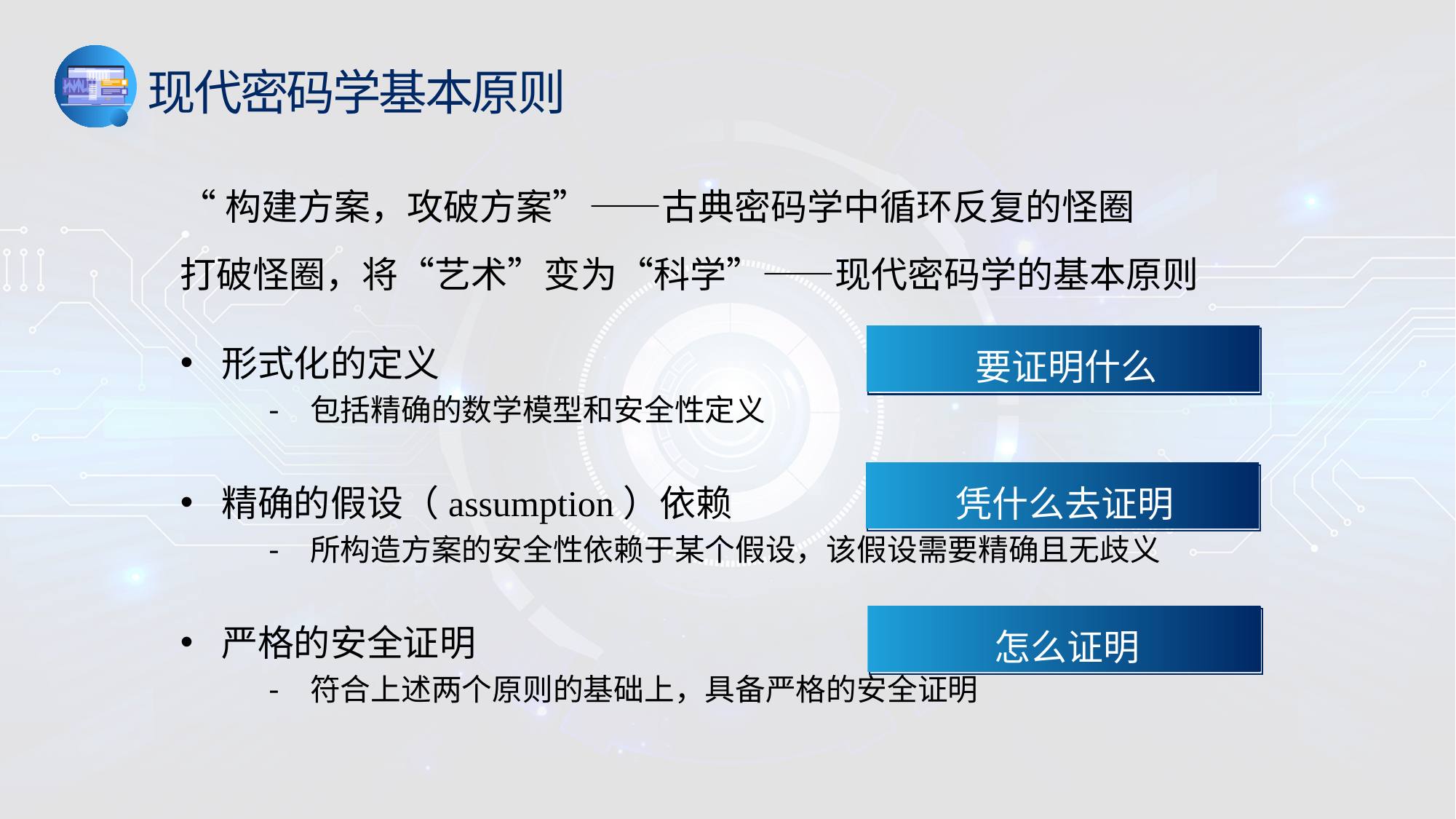

现代密码学基本原则

“构建方案，攻破方案”——古典密码学中循环反复的怪圈
打破怪圈，将“艺术”变为“科学”——现代密码学的基本原则
形式化的定义
包括精确的数学模型和安全性定义

精确的假设（assumption）依赖
所构造方案的安全性依赖于某个假设，该假设需要精确且无歧义

严格的安全证明
符合上述两个原则的基础上，具备严格的安全证明

要证明什么

凭什么去证明

怎么证明